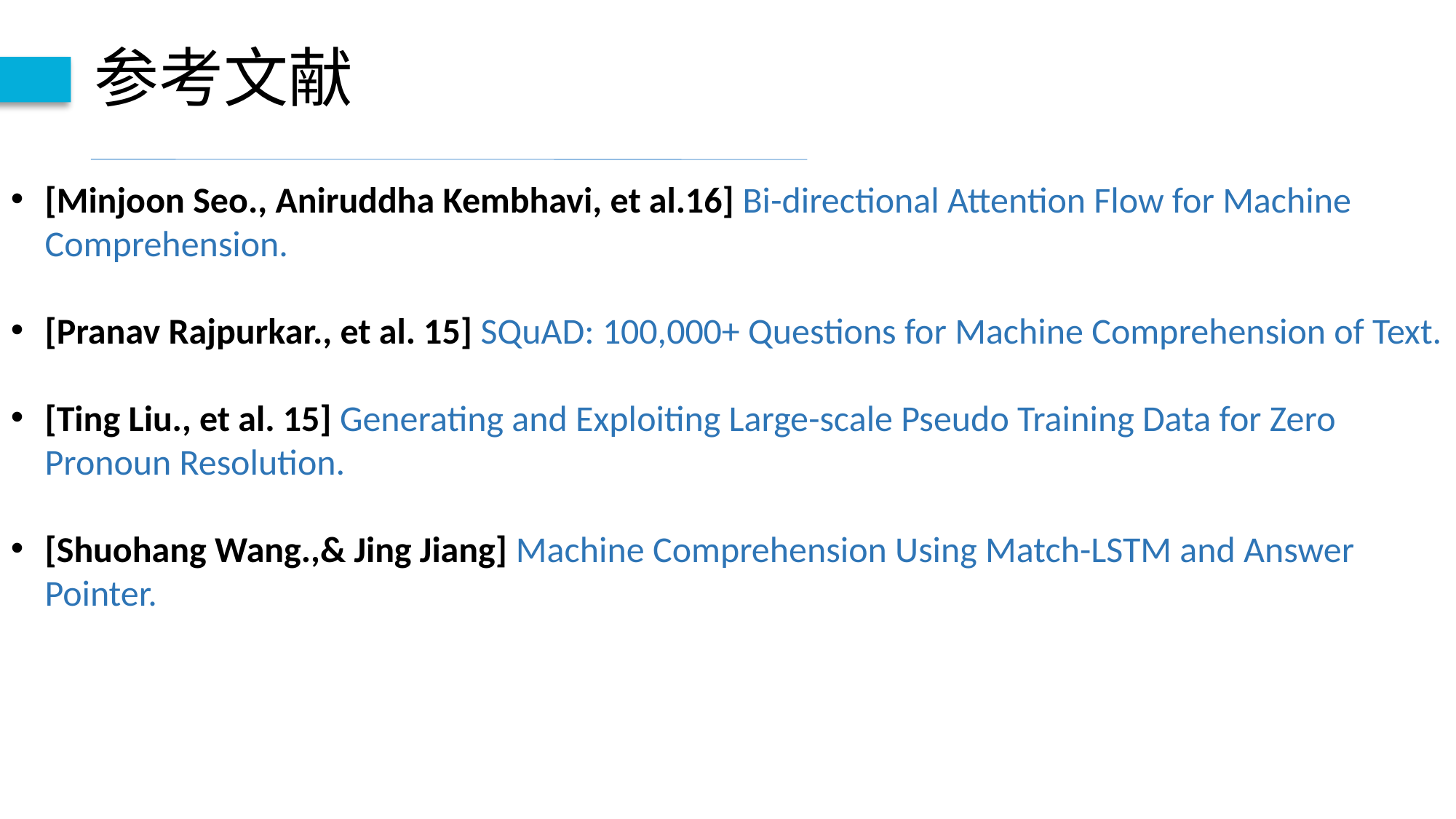

参考文献

[Minjoon Seo., Aniruddha Kembhavi, et al.16] Bi-directional Attention Flow for Machine Comprehension.

[Pranav Rajpurkar., et al. 15] SQuAD: 100,000+ Questions for Machine Comprehension of Text.

[Ting Liu., et al. 15] Generating and Exploiting Large-scale Pseudo Training Data for Zero Pronoun Resolution.

[Shuohang Wang.,& Jing Jiang] Machine Comprehension Using Match-LSTM and Answer Pointer.